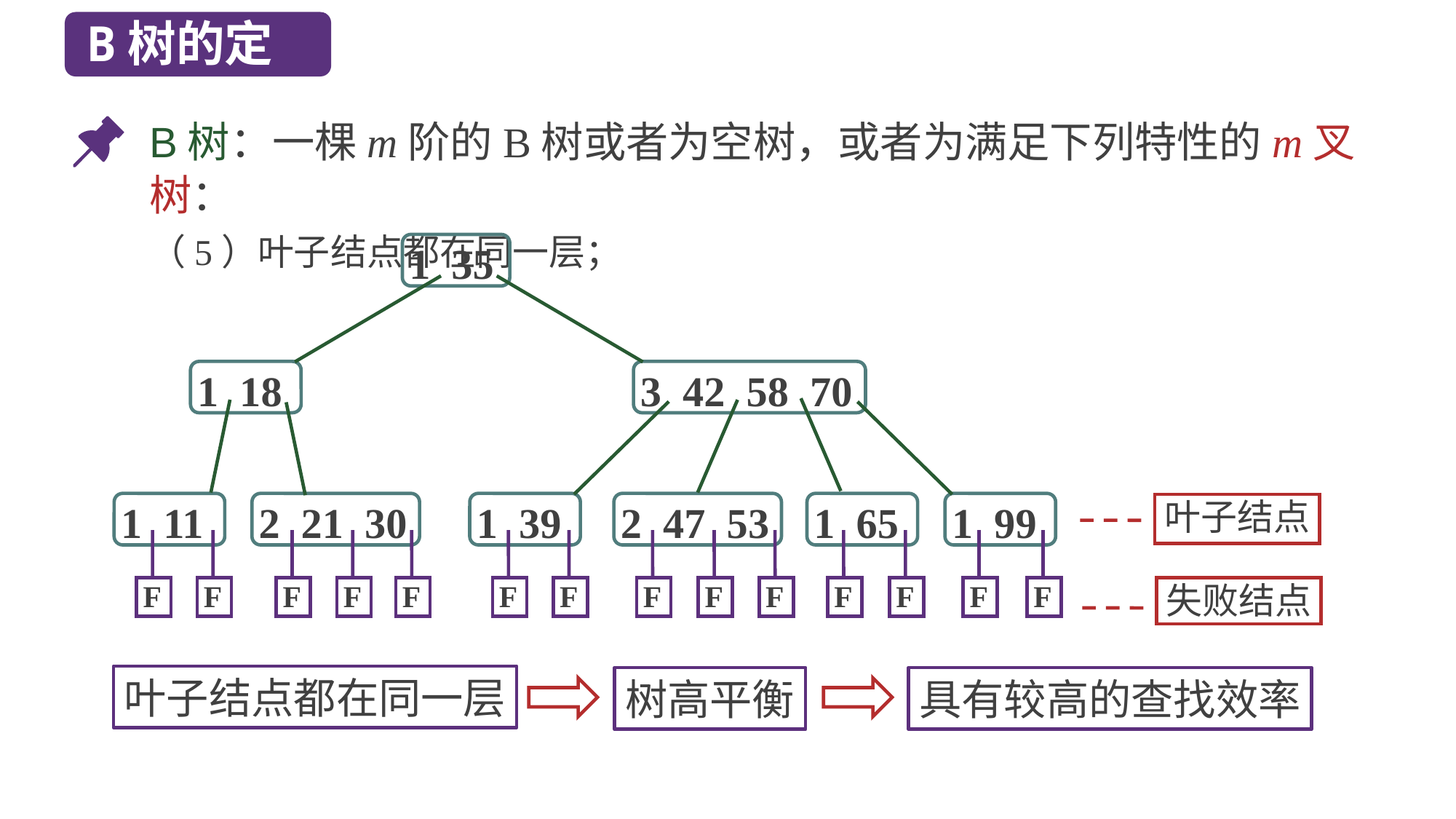

B树的定义

B树：一棵m阶的B树或者为空树，或者为满足下列特性的m叉树：
（5）叶子结点都在同一层；

1  35

1  18
3  42  58  70

1  11
2  21  30
1  39
2  47  53
1  65
1  99
叶子结点

F

F

F

F

F

F

F

F

F

F

F

F

F

F
失败结点

叶子结点都在同一层
树高平衡
具有较高的查找效率